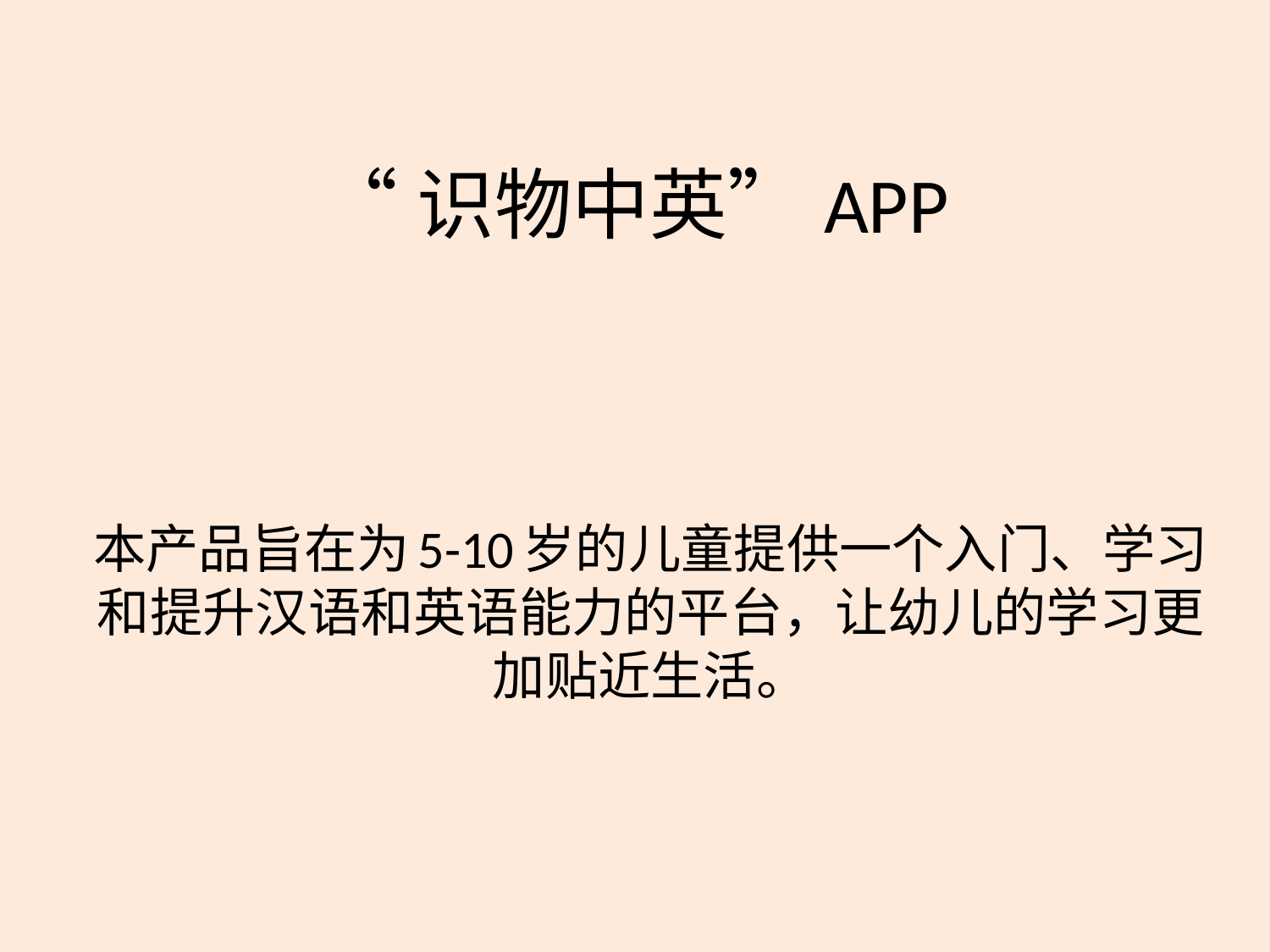

# “识物中英”APP

本产品旨在为5-10岁的儿童提供一个入门、学习和提升汉语和英语能力的平台，让幼儿的学习更加贴近生活。